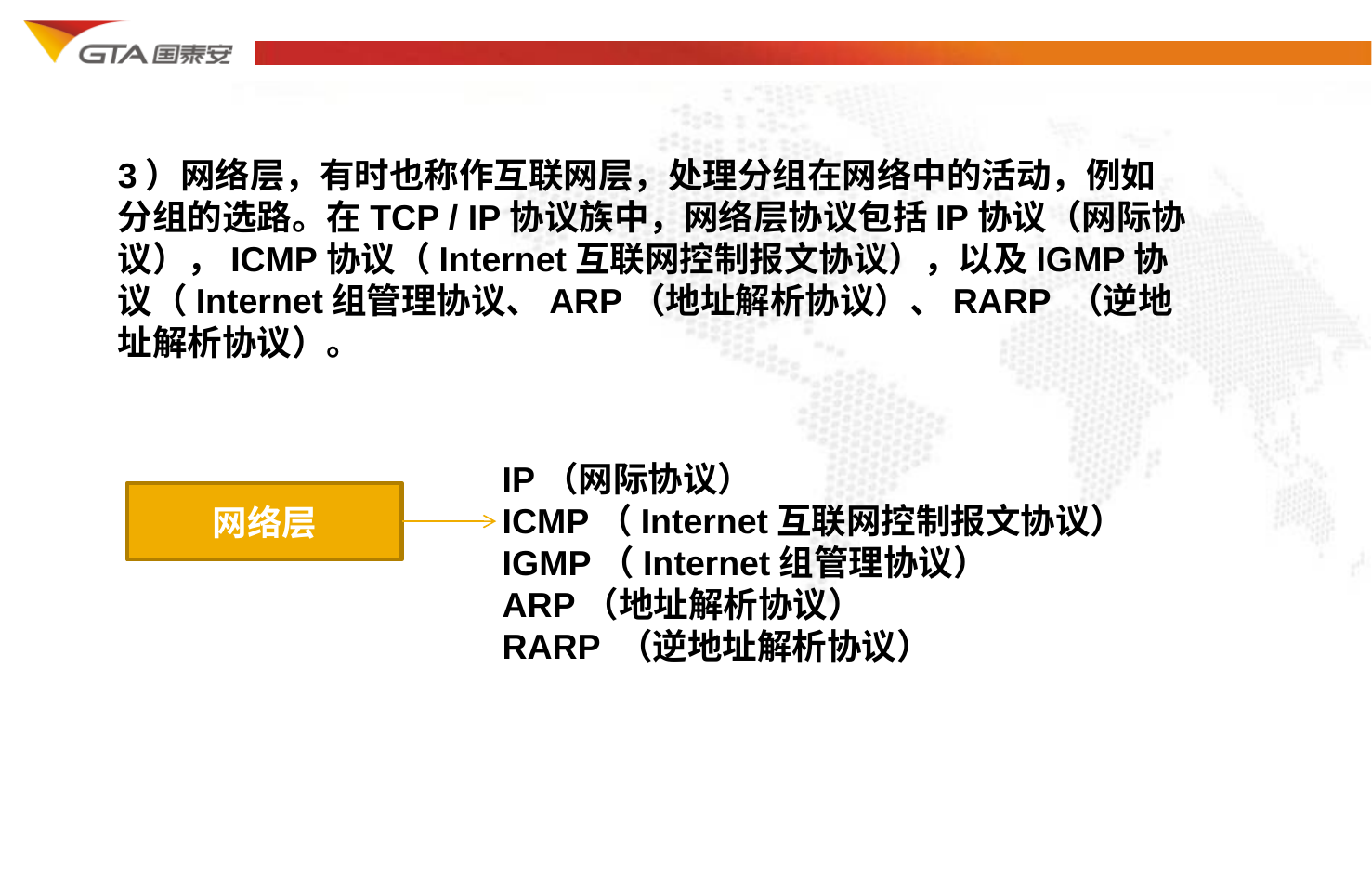

3）网络层，有时也称作互联网层，处理分组在网络中的活动，例如分组的选路。在TCP / IP协议族中，网络层协议包括IP协议（网际协议），ICMP协议（Internet互联网控制报文协议），以及IGMP协议（Internet组管理协议、ARP（地址解析协议）、RARP （逆地址解析协议）。
IP（网际协议）
ICMP（Internet互联网控制报文协议）
IGMP（Internet组管理协议）
ARP（地址解析协议）
RARP （逆地址解析协议）
网络层